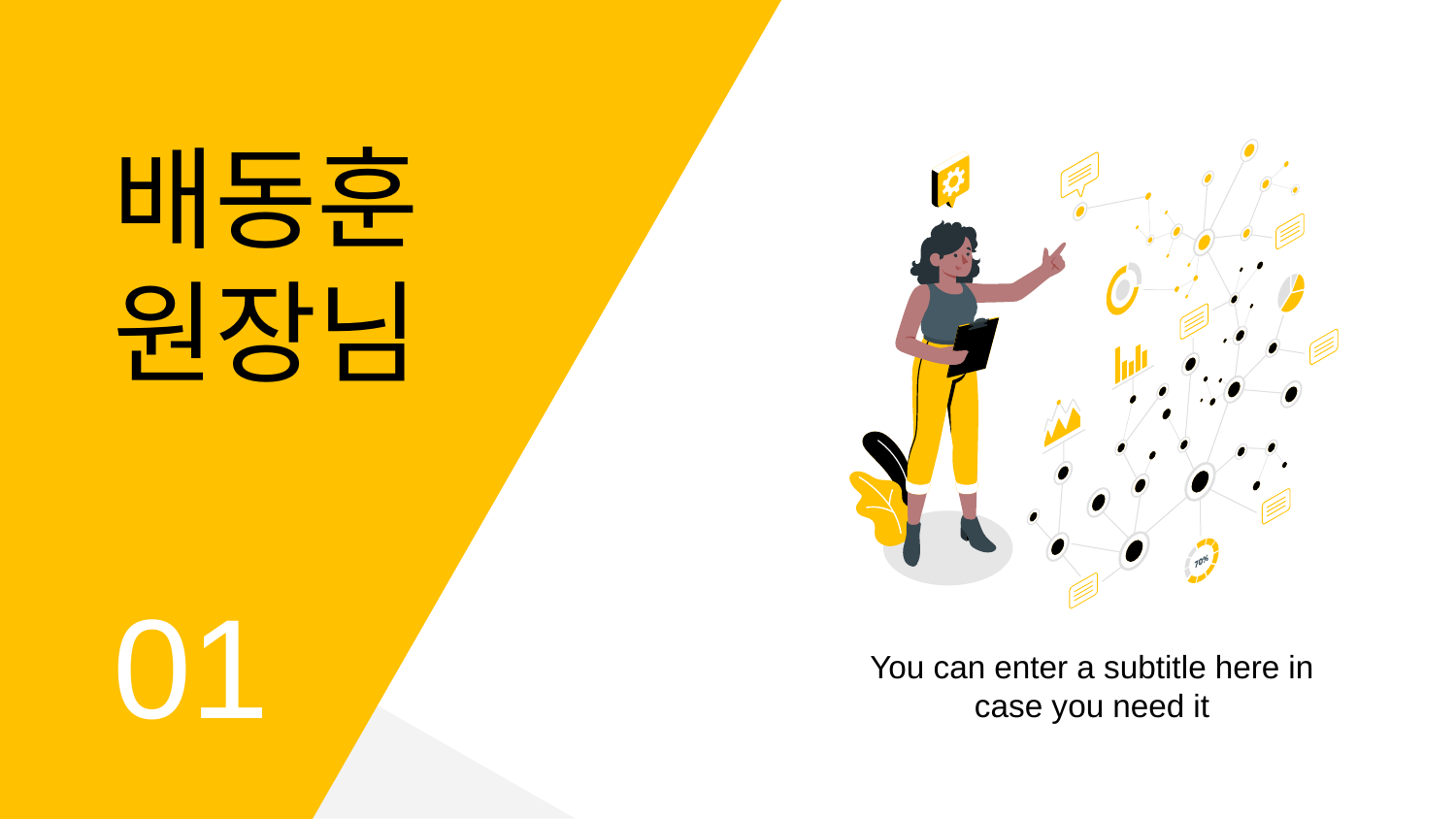

# 배동훈 원장님

01
You can enter a subtitle here in case you need it